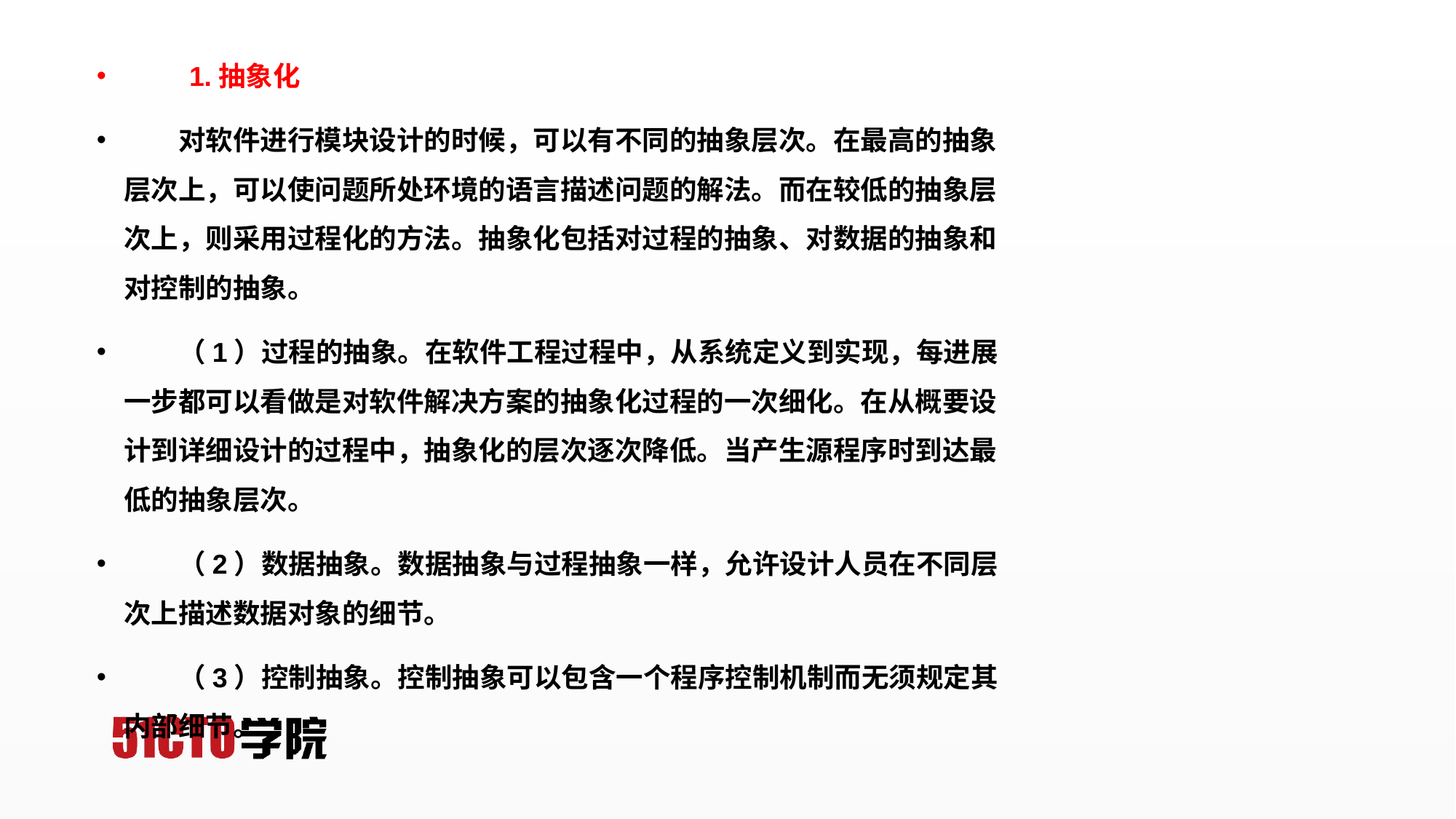

1.抽象化
　　对软件进行模块设计的时候，可以有不同的抽象层次。在最高的抽象层次上，可以使问题所处环境的语言描述问题的解法。而在较低的抽象层次上，则采用过程化的方法。抽象化包括对过程的抽象、对数据的抽象和对控制的抽象。
　　（1）过程的抽象。在软件工程过程中，从系统定义到实现，每进展一步都可以看做是对软件解决方案的抽象化过程的一次细化。在从概要设计到详细设计的过程中，抽象化的层次逐次降低。当产生源程序时到达最低的抽象层次。
　　（2）数据抽象。数据抽象与过程抽象一样，允许设计人员在不同层次上描述数据对象的细节。
　　（3）控制抽象。控制抽象可以包含一个程序控制机制而无须规定其内部细节。